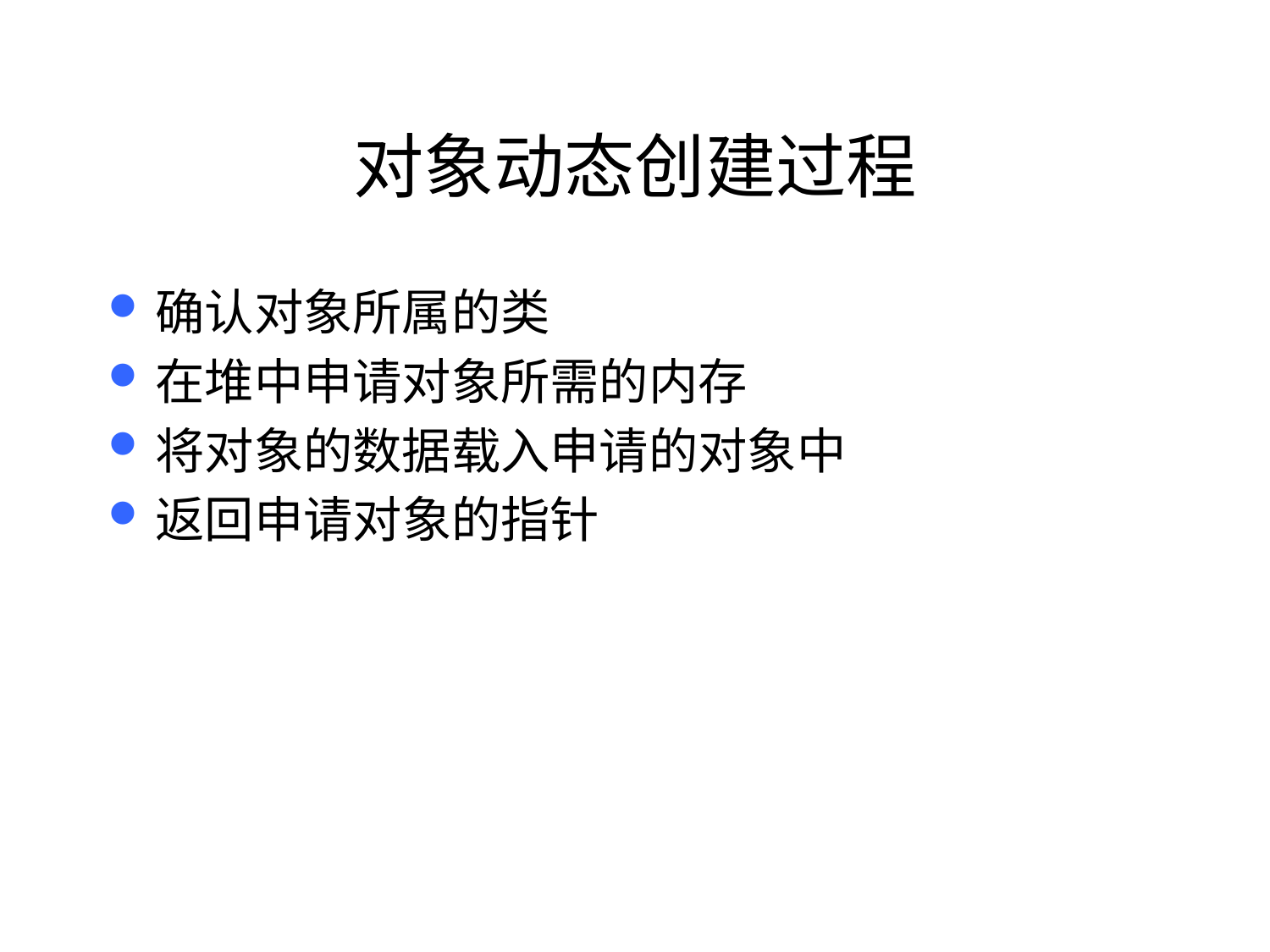

# 对象动态创建过程
确认对象所属的类
在堆中申请对象所需的内存
将对象的数据载入申请的对象中
返回申请对象的指针
123